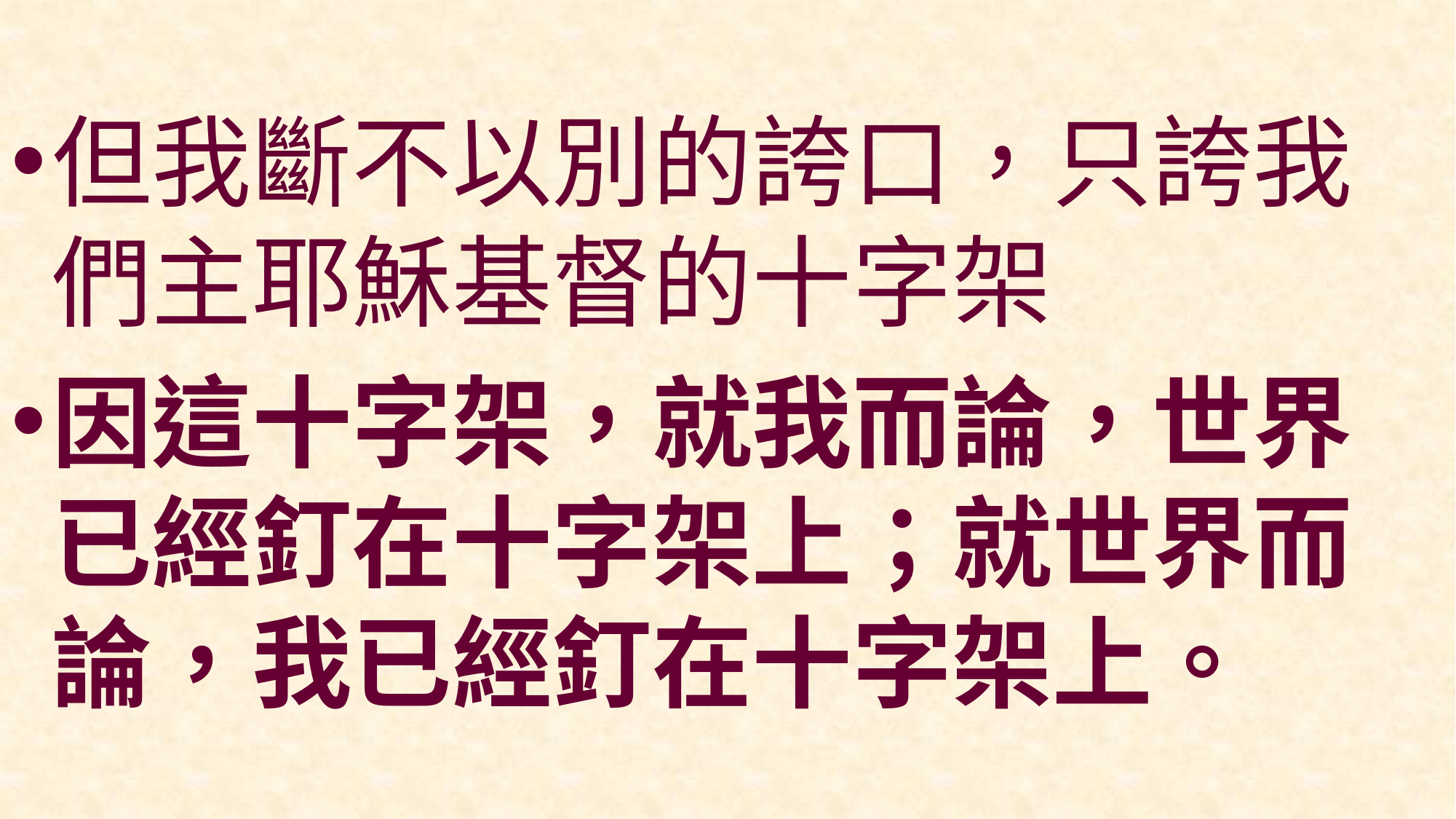

但我斷不以別的誇口，只誇我們主耶穌基督的十字架
因這十字架，就我而論，世界已經釘在十字架上；就世界而論，我已經釘在十字架上。